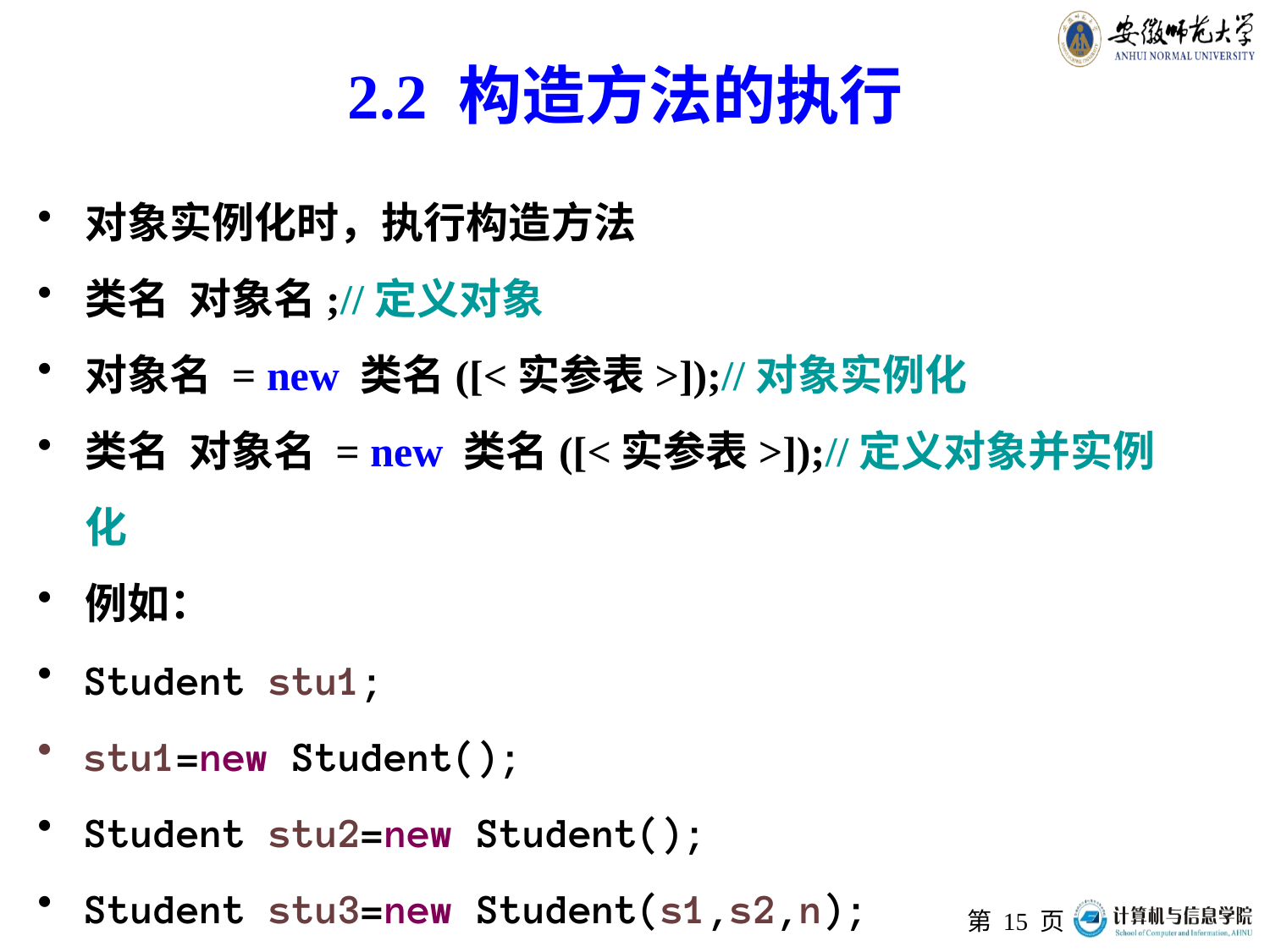

# 2.2 构造方法的执行
对象实例化时，执行构造方法
类名  对象名;//定义对象
对象名 = new 类名([<实参表>]);//对象实例化
类名  对象名 = new 类名([<实参表>]);//定义对象并实例化
例如：
Student stu1;
stu1=new Student();
Student stu2=new Student();
Student stu3=new Student(s1,s2,n);
第 15 页